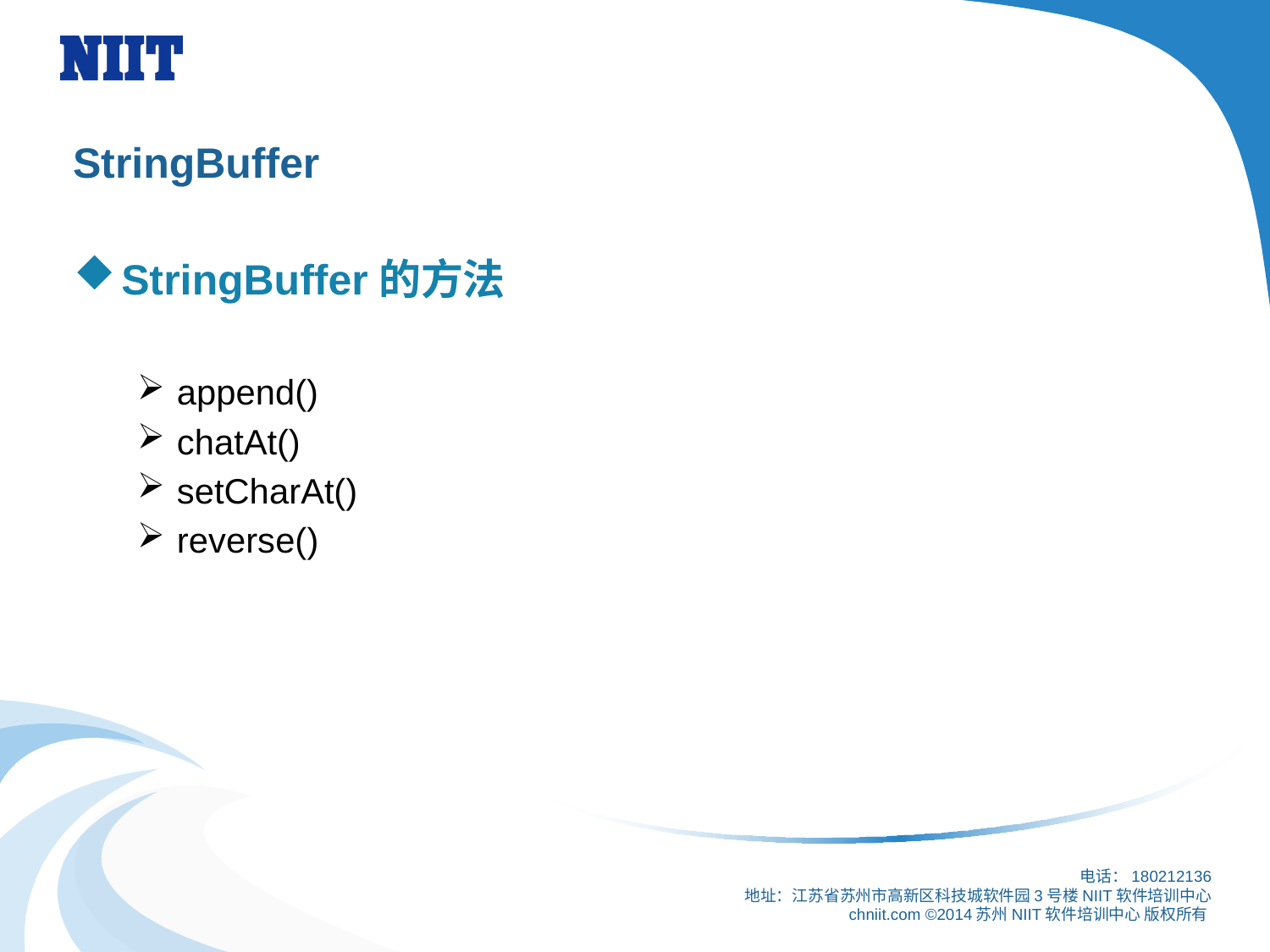

# StringBuffer
StringBuffer的方法

append()
chatAt()
setCharAt()
reverse()